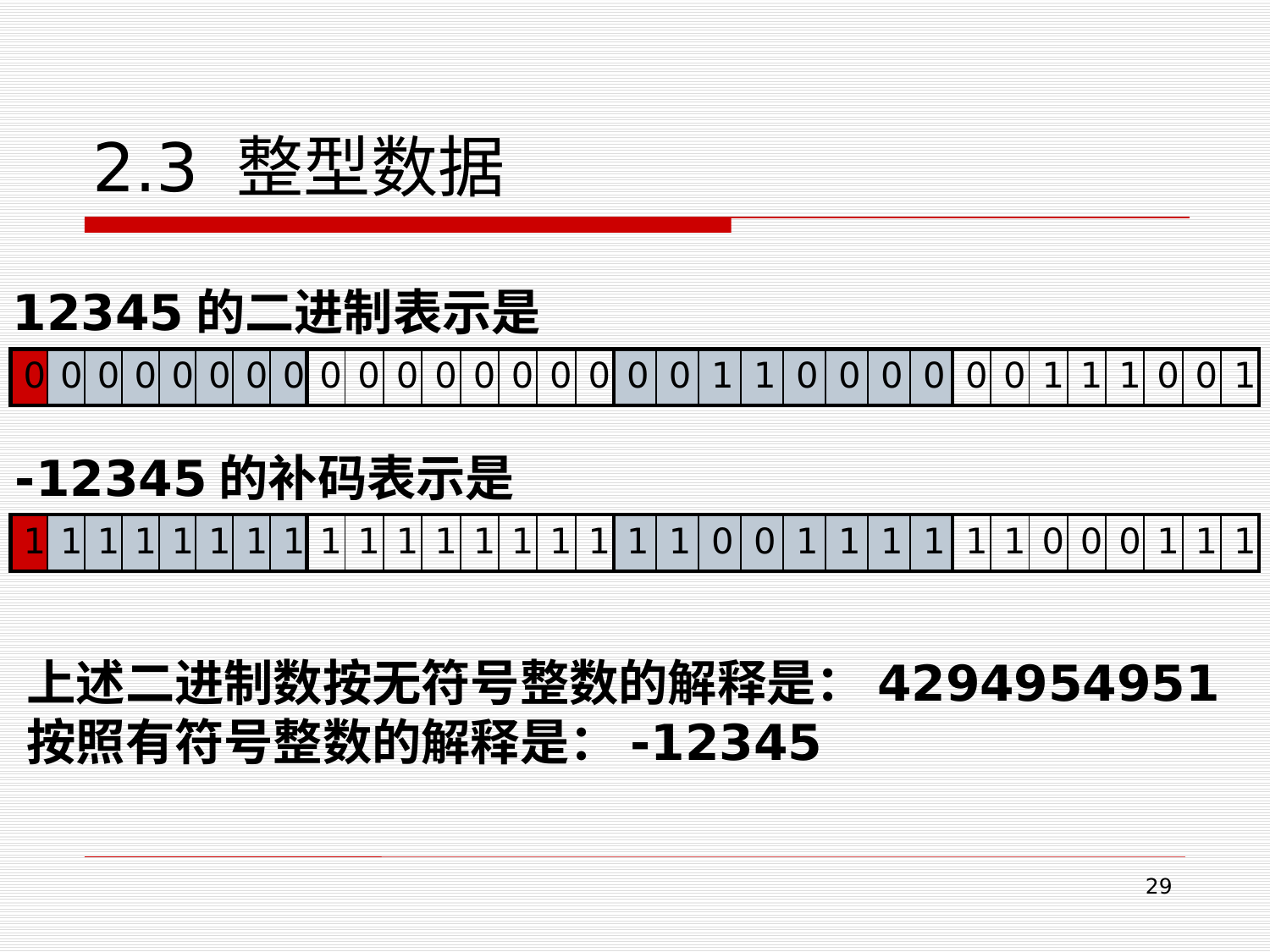

# 2.3 整型数据
12345的二进制表示是
| 0 | 0 | 0 | 0 | 0 | 0 | 0 | 0 |
| --- | --- | --- | --- | --- | --- | --- | --- |
| 0 | 0 | 0 | 0 | 0 | 0 | 0 | 0 |
| --- | --- | --- | --- | --- | --- | --- | --- |
| 0 | 0 | 1 | 1 | 0 | 0 | 0 | 0 |
| --- | --- | --- | --- | --- | --- | --- | --- |
| 0 | 0 | 1 | 1 | 1 | 0 | 0 | 1 |
| --- | --- | --- | --- | --- | --- | --- | --- |
-12345的补码表示是
| 1 | 1 | 1 | 1 | 1 | 1 | 1 | 1 |
| --- | --- | --- | --- | --- | --- | --- | --- |
| 1 | 1 | 1 | 1 | 1 | 1 | 1 | 1 |
| --- | --- | --- | --- | --- | --- | --- | --- |
| 1 | 1 | 0 | 0 | 1 | 1 | 1 | 1 |
| --- | --- | --- | --- | --- | --- | --- | --- |
| 1 | 1 | 0 | 0 | 0 | 1 | 1 | 1 |
| --- | --- | --- | --- | --- | --- | --- | --- |
上述二进制数按无符号整数的解释是：4294954951
按照有符号整数的解释是：-12345
29